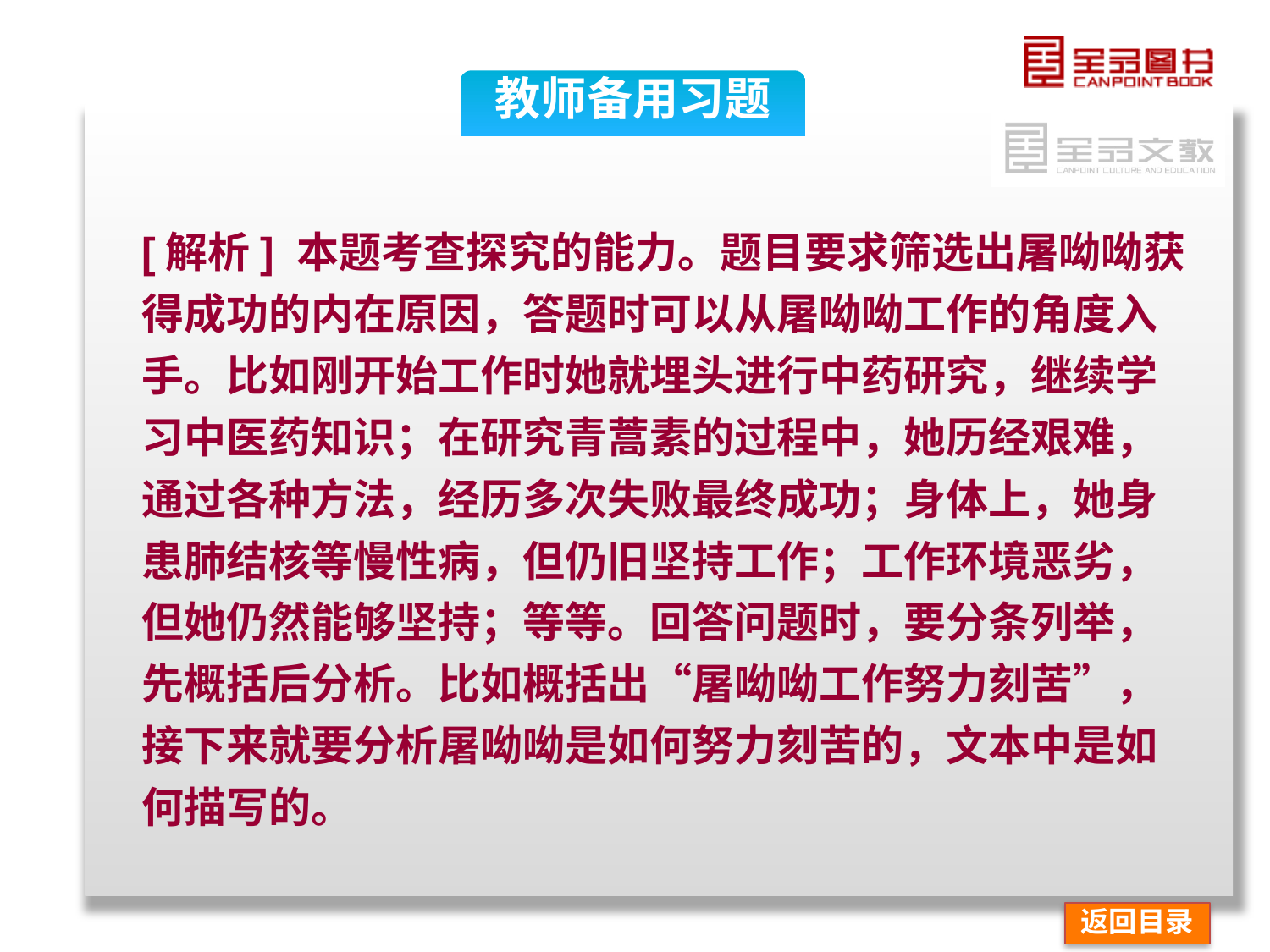

教师备用习题
[解析] 本题考查探究的能力。题目要求筛选出屠呦呦获得成功的内在原因，答题时可以从屠呦呦工作的角度入手。比如刚开始工作时她就埋头进行中药研究，继续学习中医药知识；在研究青蒿素的过程中，她历经艰难，通过各种方法，经历多次失败最终成功；身体上，她身患肺结核等慢性病，但仍旧坚持工作；工作环境恶劣，但她仍然能够坚持；等等。回答问题时，要分条列举，先概括后分析。比如概括出“屠呦呦工作努力刻苦”，接下来就要分析屠呦呦是如何努力刻苦的，文本中是如何描写的。
返回目录